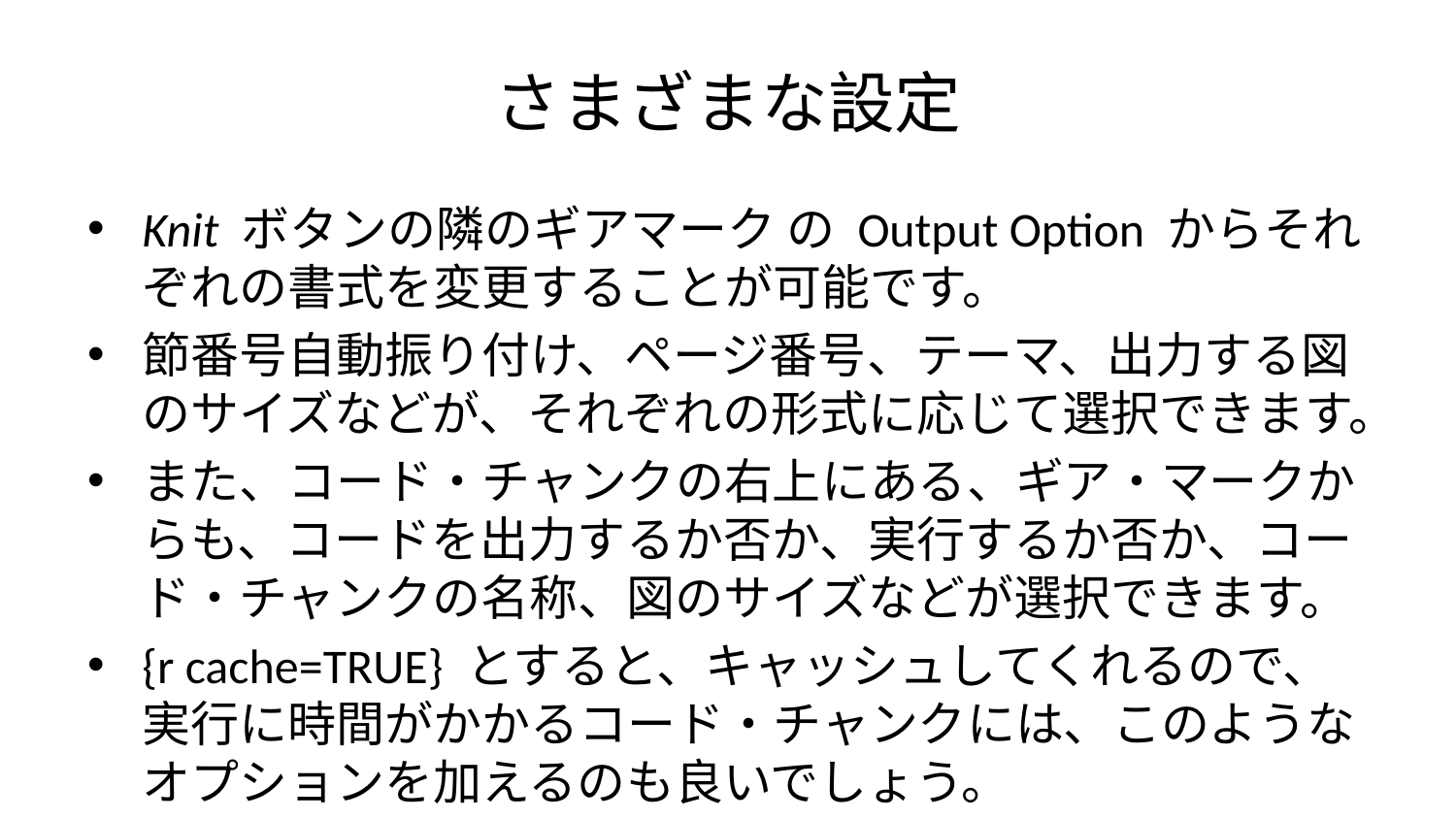

# さまざまな設定
Knit ボタンの隣のギアマーク の Output Option からそれぞれの書式を変更することが可能です。
節番号自動振り付け、ページ番号、テーマ、出力する図のサイズなどが、それぞれの形式に応じて選択できます。
また、コード・チャンクの右上にある、ギア・マークからも、コードを出力するか否か、実行するか否か、コード・チャンクの名称、図のサイズなどが選択できます。
{r cache=TRUE} とすると、キャッシュしてくれるので、実行に時間がかかるコード・チャンクには、このようなオプションを加えるのも良いでしょう。